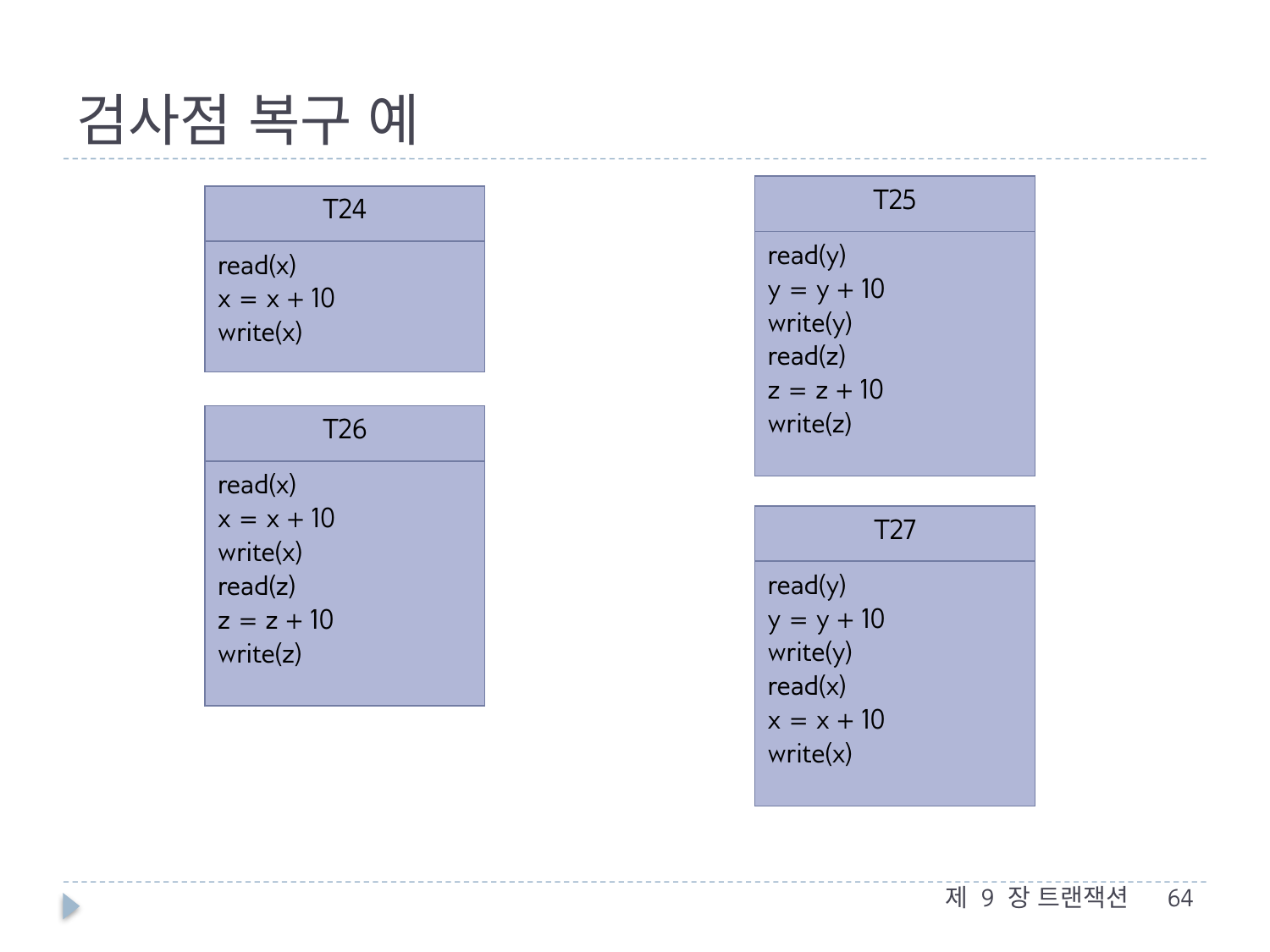

# 검사점 복구 예
| T25 |
| --- |
| read(y) y = y + 10 write(y) read(z) z = z + 10 write(z) |
| T24 |
| --- |
| read(x) x = x + 10 write(x) |
| T26 |
| --- |
| read(x) x = x + 10 write(x) read(z) z = z + 10 write(z) |
| T27 |
| --- |
| read(y) y = y + 10 write(y) read(x) x = x + 10 write(x) |
제 9 장 트랜잭션
64